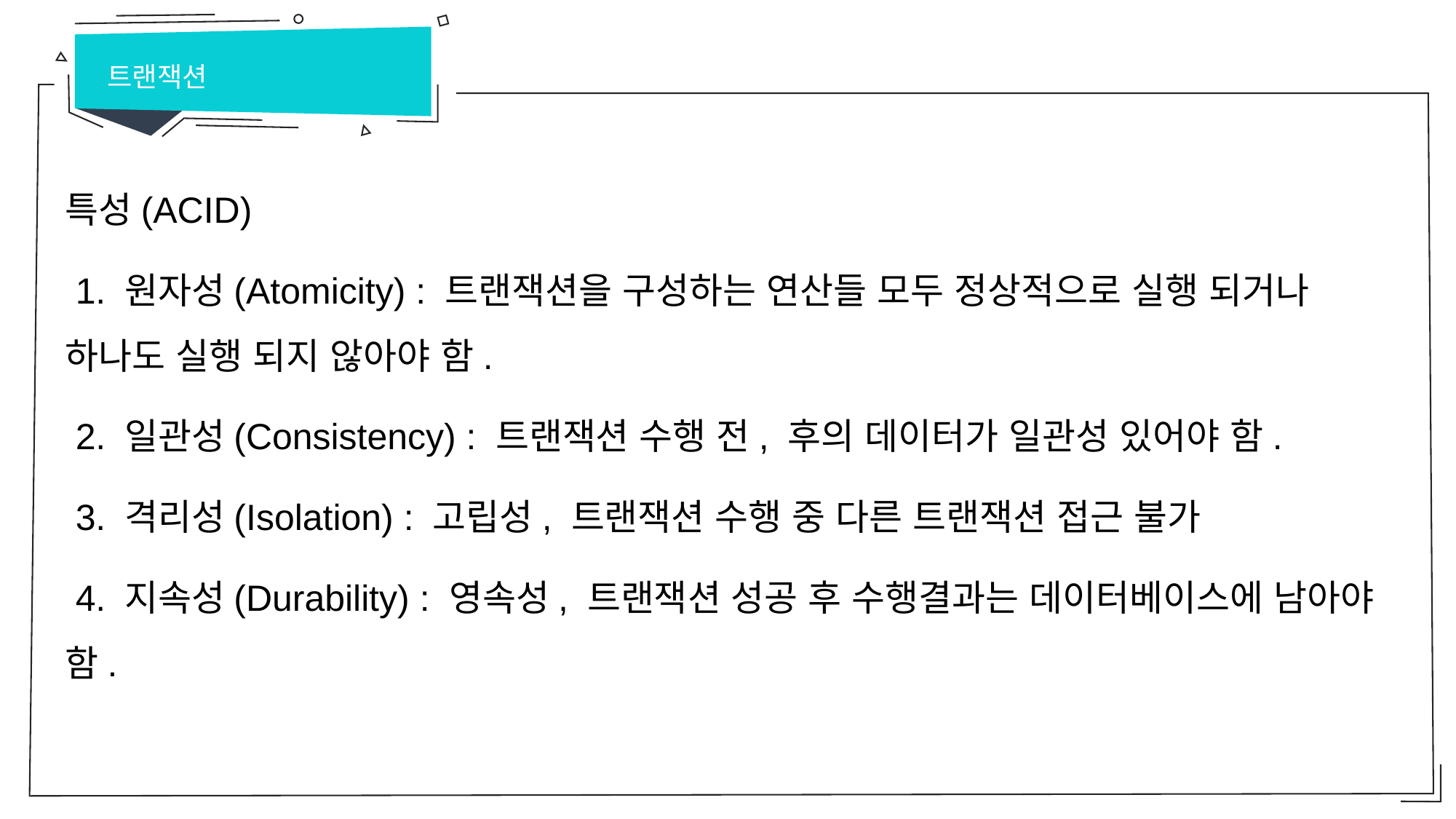

트랜잭션
특성(ACID)
 1. 원자성(Atomicity) : 트랜잭션을 구성하는 연산들 모두 정상적으로 실행 되거나 하나도 실행 되지 않아야 함.
 2. 일관성(Consistency) : 트랜잭션 수행 전, 후의 데이터가 일관성 있어야 함.
 3. 격리성(Isolation) : 고립성, 트랜잭션 수행 중 다른 트랜잭션 접근 불가
 4. 지속성(Durability) : 영속성, 트랜잭션 성공 후 수행결과는 데이터베이스에 남아야 함.